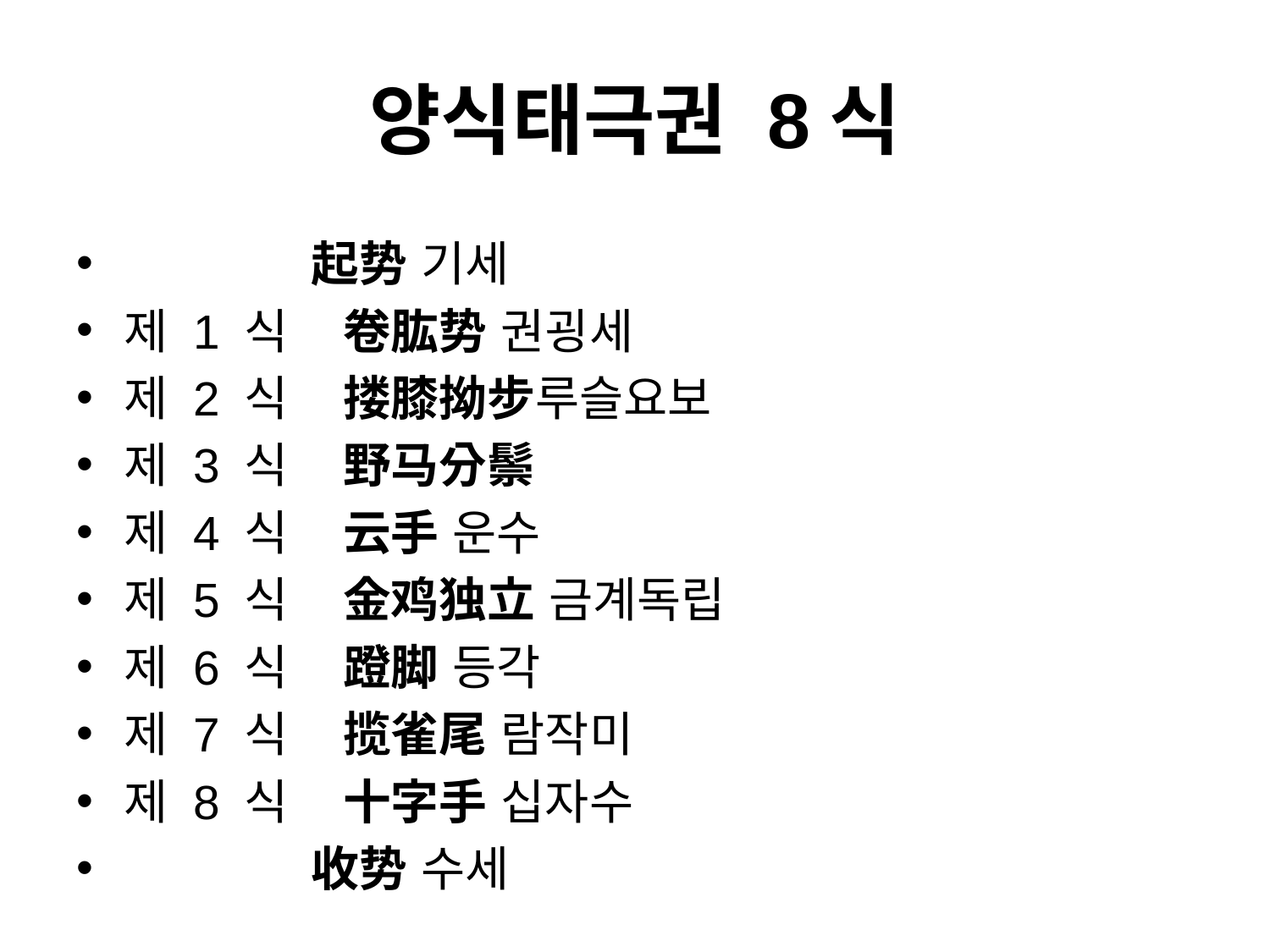

# 양식태극권 8식
             起势 기세
제 1 식    卷肱势 권굉세
제 2 식    搂膝拗步루슬요보
제 3 식    野马分鬃
제 4 식    云手 운수
제 5 식    金鸡独立 금계독립
제 6 식    蹬脚 등각
제 7 식    揽雀尾 람작미
제 8 식    十字手 십자수
             收势 수세